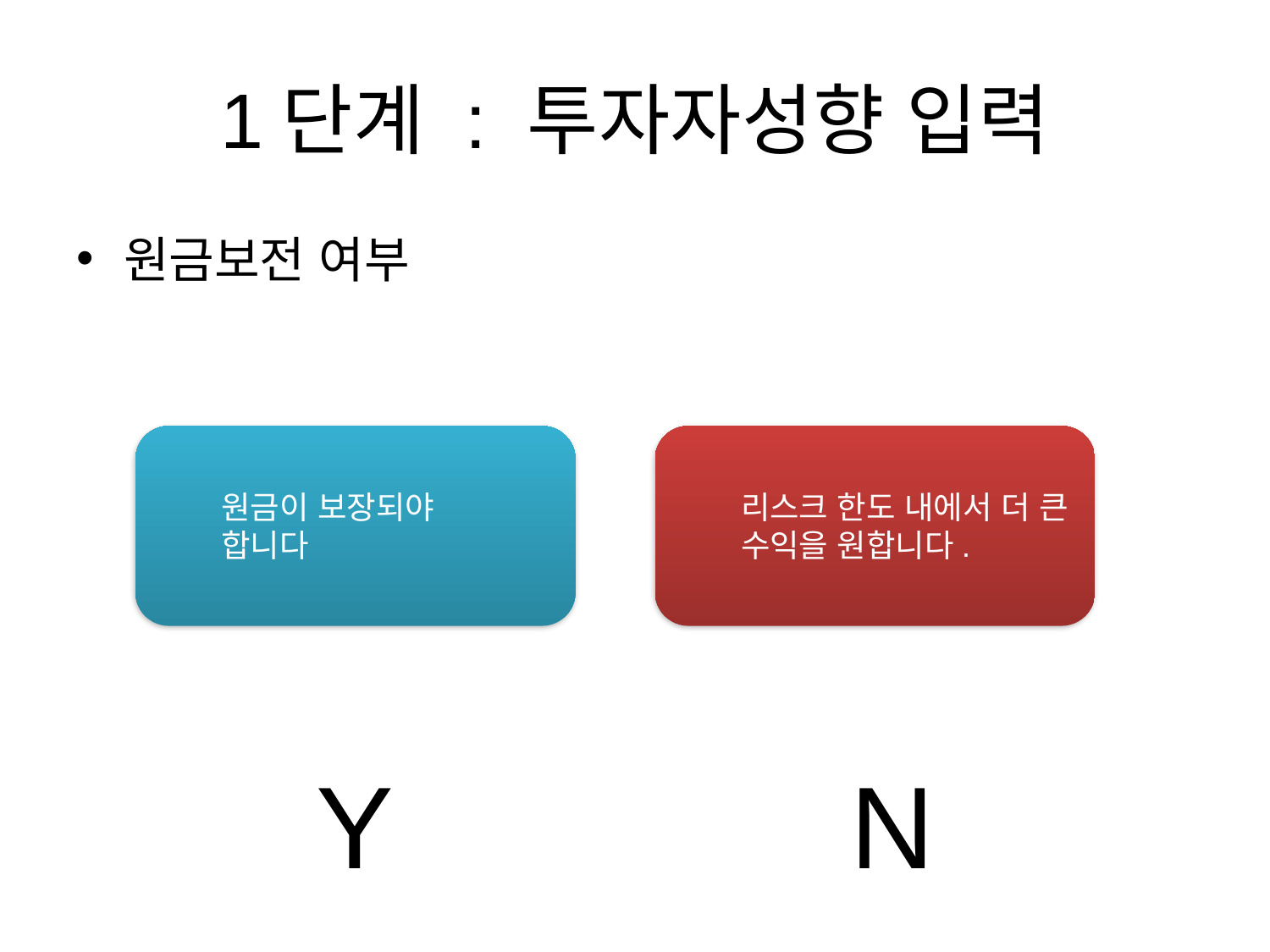

# 1단계 : 투자자성향 입력
원금보전 여부

원금이 보장되야
합니다
리스크 한도 내에서 더 큰 수익을 원합니다.
Y
N